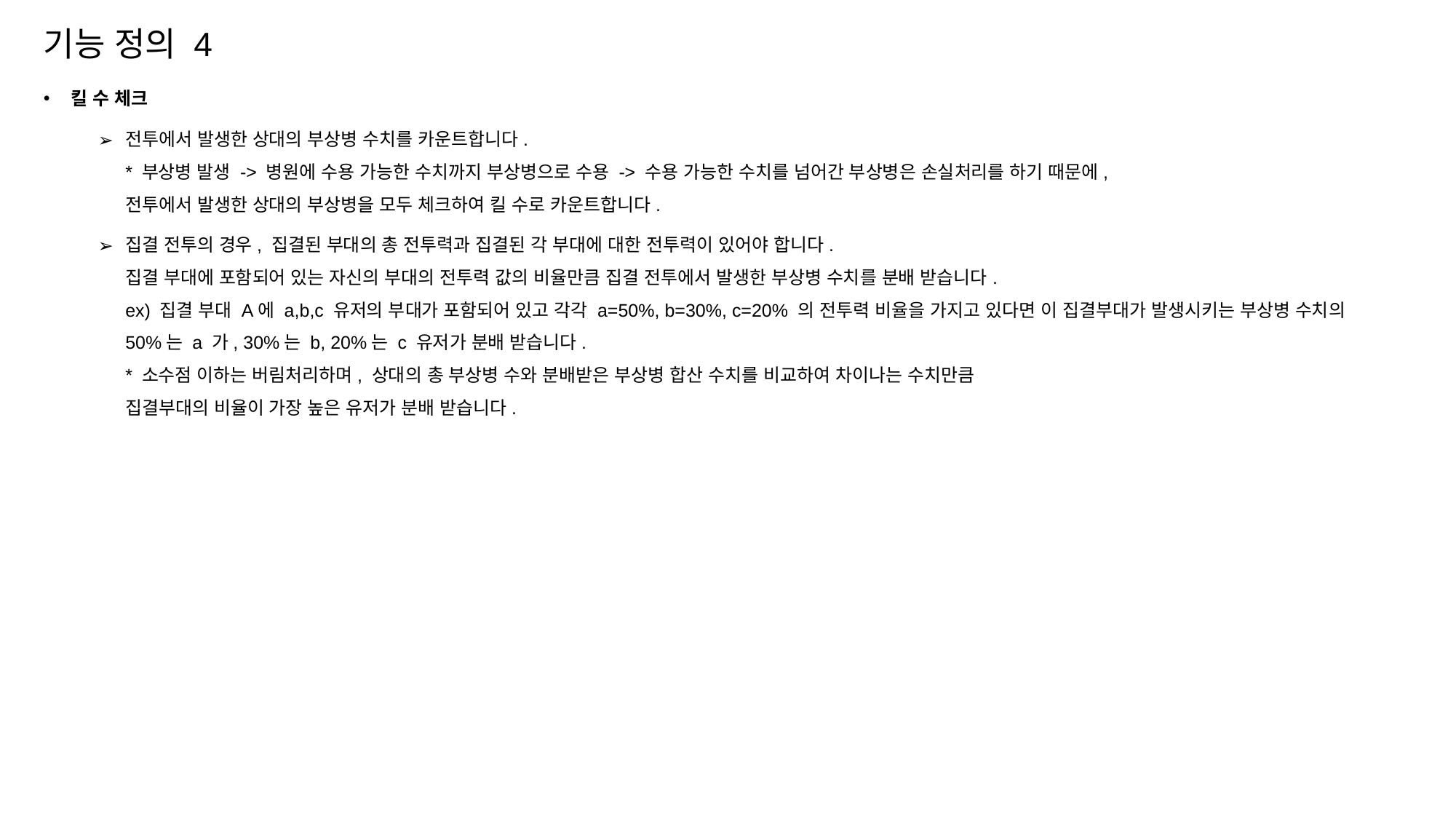

기능 정의 4
킬 수 체크
전투에서 발생한 상대의 부상병 수치를 카운트합니다.
* 부상병 발생 -> 병원에 수용 가능한 수치까지 부상병으로 수용 -> 수용 가능한 수치를 넘어간 부상병은 손실처리를 하기 때문에,
전투에서 발생한 상대의 부상병을 모두 체크하여 킬 수로 카운트합니다.
집결 전투의 경우, 집결된 부대의 총 전투력과 집결된 각 부대에 대한 전투력이 있어야 합니다.
집결 부대에 포함되어 있는 자신의 부대의 전투력 값의 비율만큼 집결 전투에서 발생한 부상병 수치를 분배 받습니다.
ex) 집결 부대 A에 a,b,c 유저의 부대가 포함되어 있고 각각 a=50%, b=30%, c=20% 의 전투력 비율을 가지고 있다면 이 집결부대가 발생시키는 부상병 수치의
50%는 a 가, 30%는 b, 20%는 c 유저가 분배 받습니다.
* 소수점 이하는 버림처리하며, 상대의 총 부상병 수와 분배받은 부상병 합산 수치를 비교하여 차이나는 수치만큼
집결부대의 비율이 가장 높은 유저가 분배 받습니다.